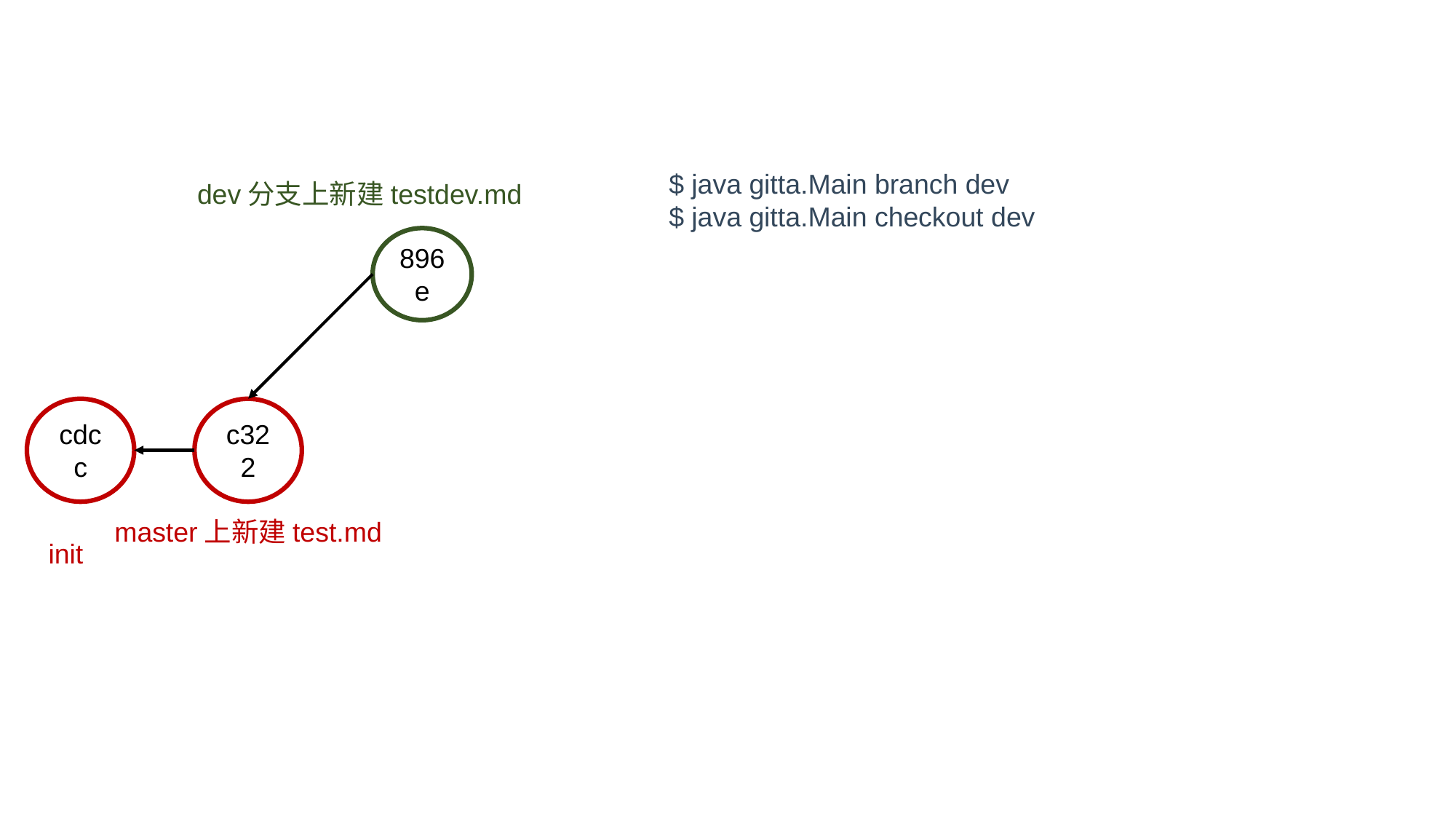

$ java gitta.Main branch dev
$ java gitta.Main checkout dev
dev分支上新建testdev.md
896e
cdcc
c322
master上新建test.md
init